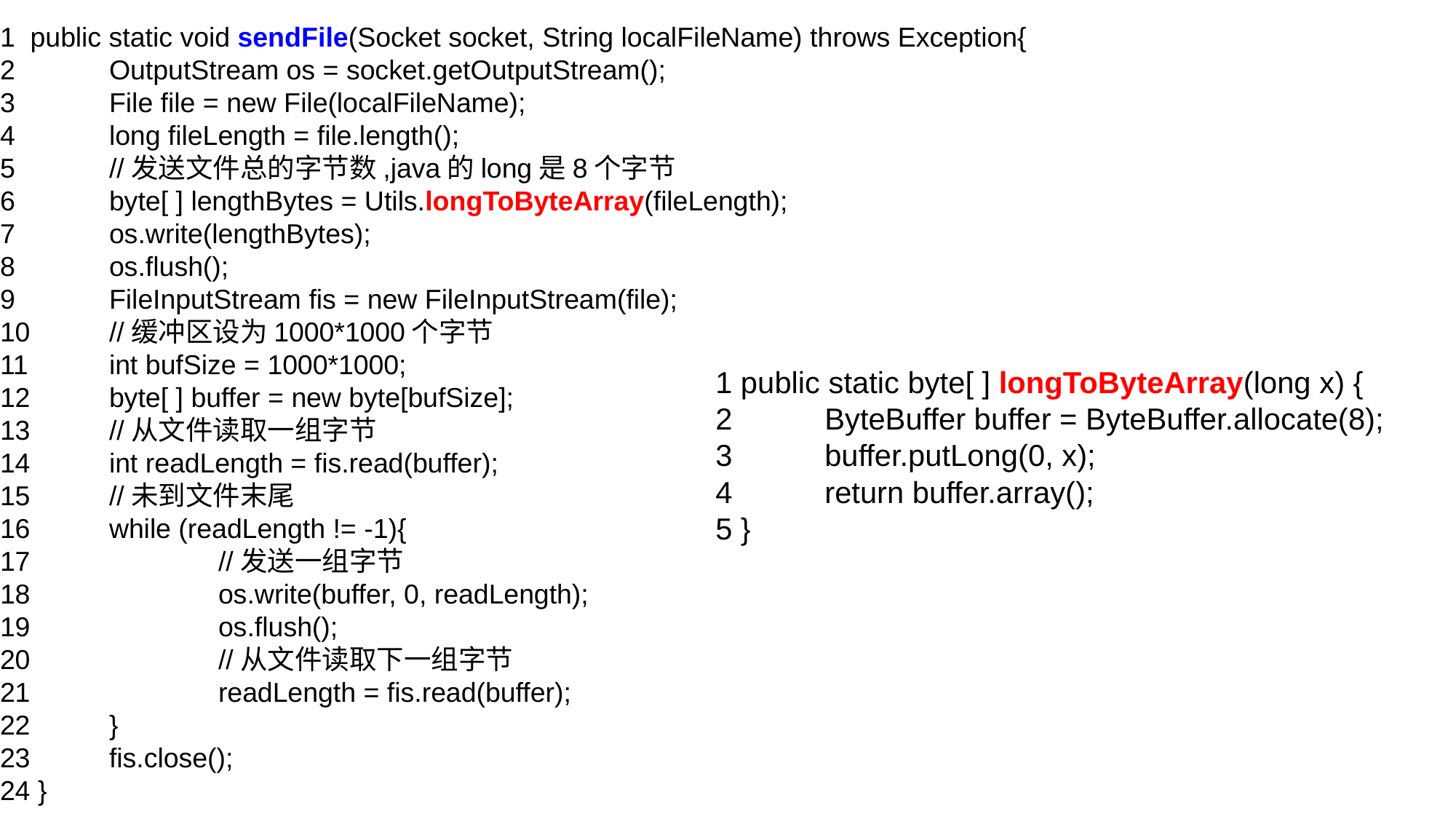

1  public static void sendFile(Socket socket, String localFileName) throws Exception{
2  	OutputStream os = socket.getOutputStream();
3  	File file = new File(localFileName);
4  	long fileLength = file.length();
5  	//发送文件总的字节数,java的long是8个字节
6  	byte[ ] lengthBytes = Utils.longToByteArray(fileLength);
7  	os.write(lengthBytes);
8  	os.flush();
9  	FileInputStream fis = new FileInputStream(file);
10 	//缓冲区设为1000*1000个字节
11 	int bufSize = 1000*1000;
12 	byte[ ] buffer = new byte[bufSize];
13 	//从文件读取一组字节
14 	int readLength = fis.read(buffer);
15 	//未到文件末尾
16 	while (readLength != -1){
17 		//发送一组字节
18 		os.write(buffer, 0, readLength);
19 		os.flush();
20 		//从文件读取下一组字节
21 		readLength = fis.read(buffer);
22 	}
23 	fis.close();
24 }
1 public static byte[ ] longToByteArray(long x) {
2 	ByteBuffer buffer = ByteBuffer.allocate(8);
3 	buffer.putLong(0, x);
4 	return buffer.array();
5 }